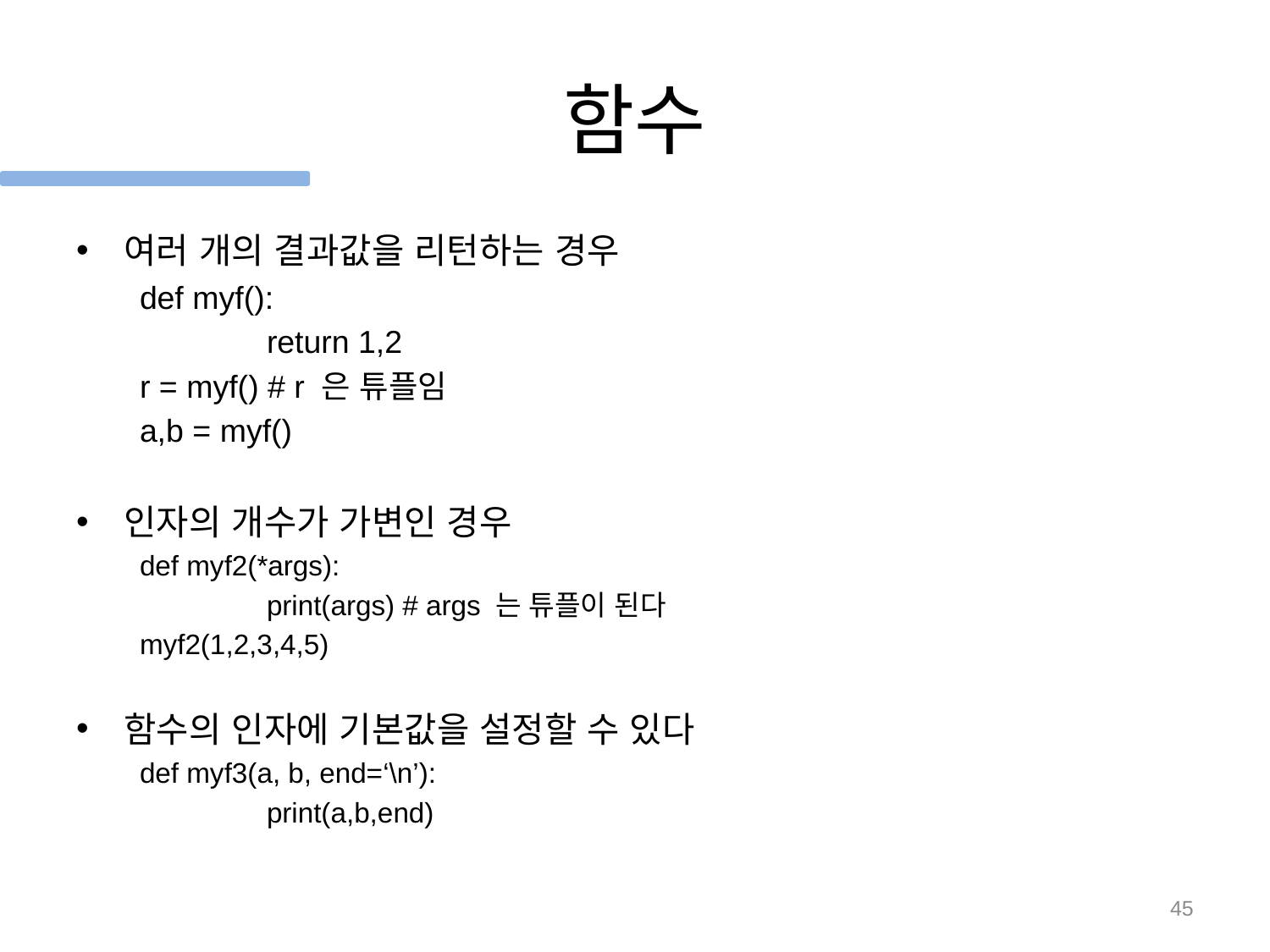

# 함수

여러 개의 결과값을 리턴하는 경우
def myf():
	return 1,2
r = myf() # r 은 튜플임
a,b = myf()

인자의 개수가 가변인 경우
def myf2(*args):
	print(args) # args 는 튜플이 된다
myf2(1,2,3,4,5)

함수의 인자에 기본값을 설정할 수 있다
def myf3(a, b, end=‘\n’):
	print(a,b,end)
45